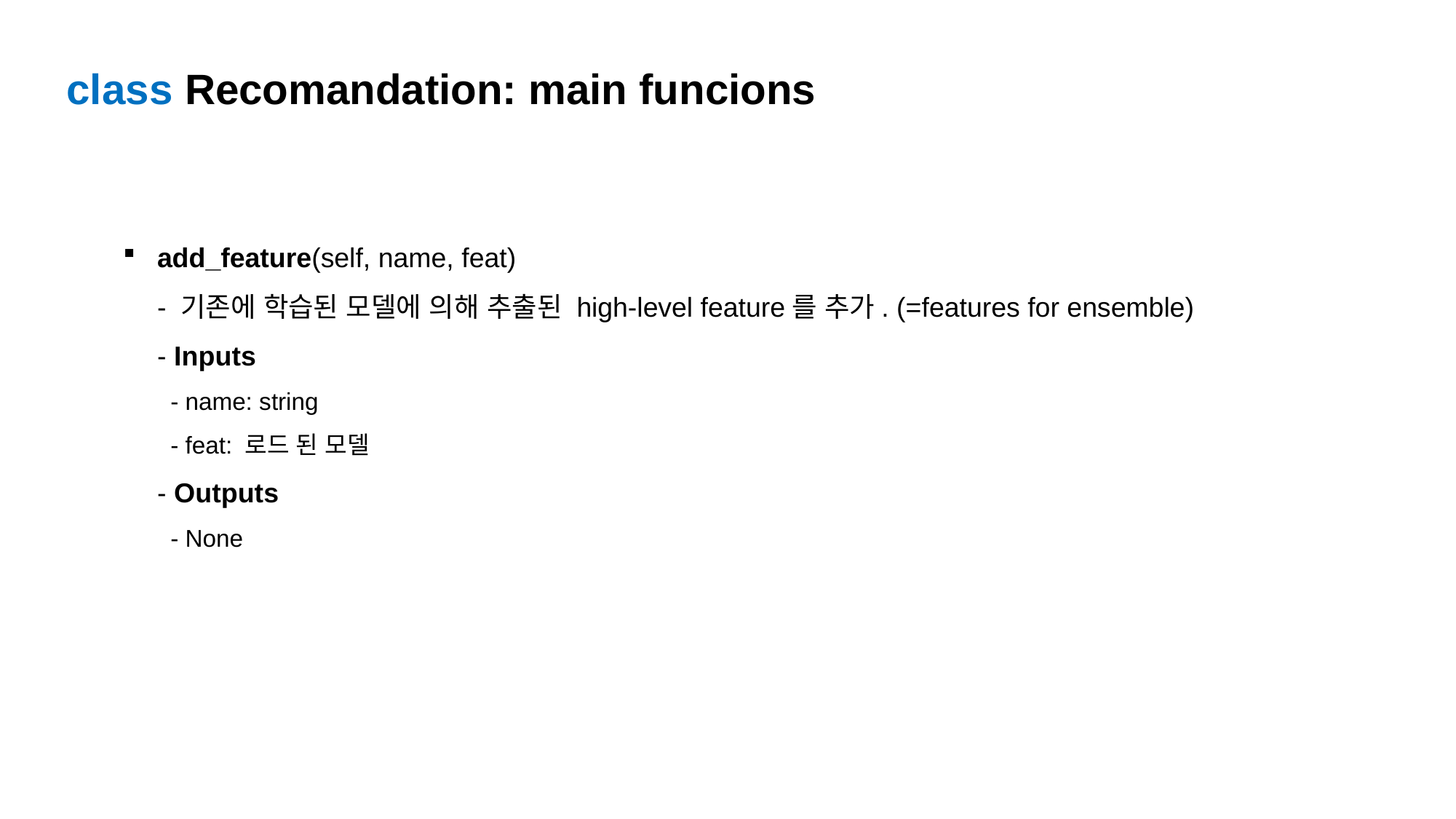

class Recomandation: main funcions
add_feature(self, name, feat)
- 기존에 학습된 모델에 의해 추출된 high-level feature를 추가. (=features for ensemble)
- Inputs
  - name: string
  - feat: 로드 된 모델
- Outputs
  - None